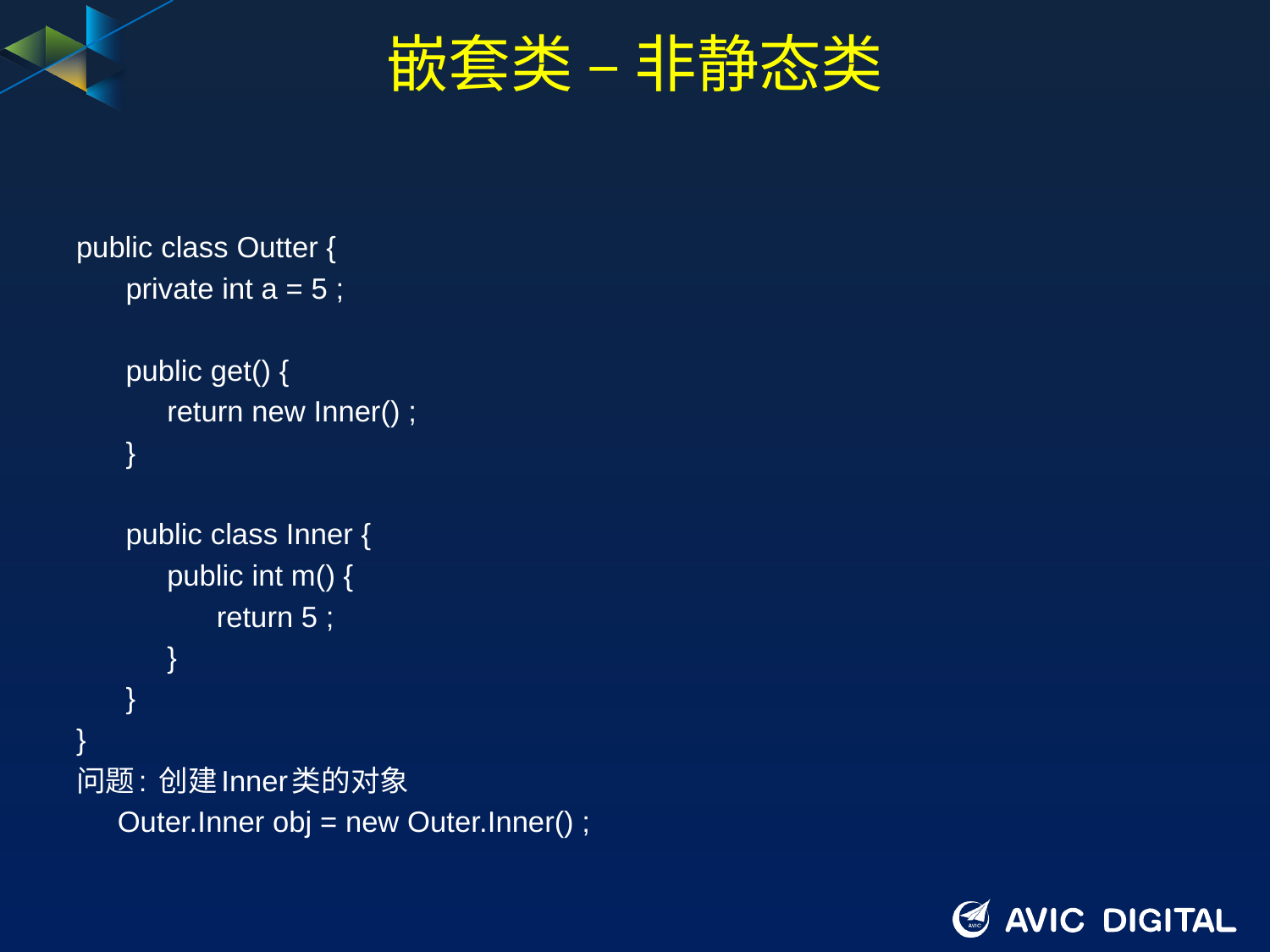

# 嵌套类 – 非静态类
public class Outter {
      private int a = 5 ;

      public get() {
           return new Inner() ;
      }

      public class Inner {
           public int m() {
                 return 5 ;
           }
      }
}
问题: 创建Inner类的对象
     Outer.Inner obj = new Outer.Inner() ;